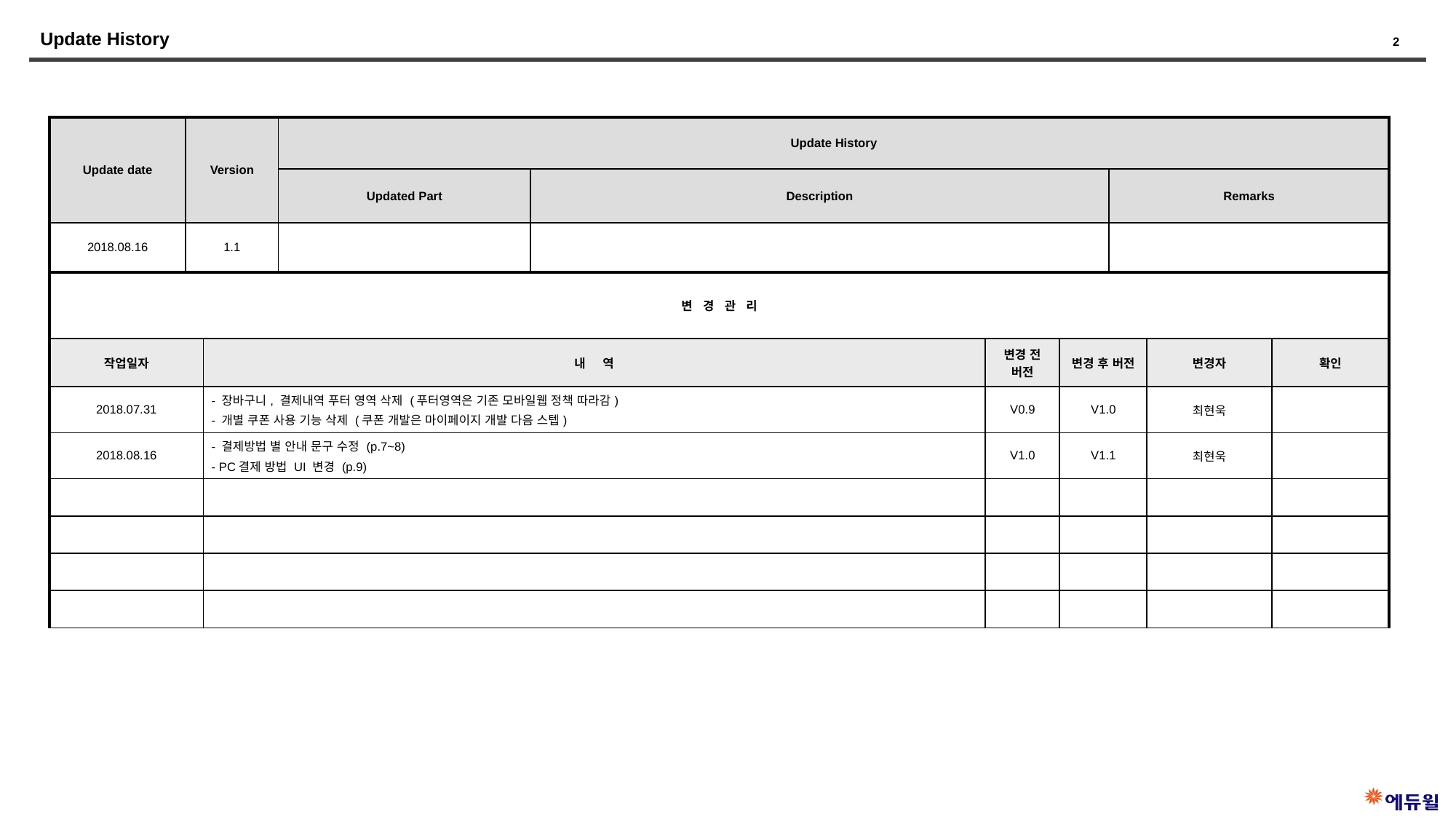

# Update History
| Update date | Version | Update History |  |  |
| --- | --- | --- | --- | --- |
|  |  | Updated Part | Description | Remarks |
| 2018.08.16 | 1.1 |  |  |  |
| 변 경 관 리 |  |  |  |  |  |
| --- | --- | --- | --- | --- | --- |
| 작업일자 | 내 역 | 변경 전 버전 | 변경 후 버전 | 변경자 | 확인 |
| 2018.07.31 | - 장바구니, 결제내역 푸터 영역 삭제 (푸터영역은 기존 모바일웹 정책 따라감) - 개별 쿠폰 사용 기능 삭제 (쿠폰 개발은 마이페이지 개발 다음 스텝) | V0.9 | V1.0 | 최현욱 |  |
| 2018.08.16 | - 결제방법 별 안내 문구 수정 (p.7~8) - PC결제 방법 UI 변경 (p.9) | V1.0 | V1.1 | 최현욱 |  |
|  |  |  |  |  |  |
|  |  |  |  |  |  |
|  |  |  |  |  |  |
|  |  |  |  |  |  |